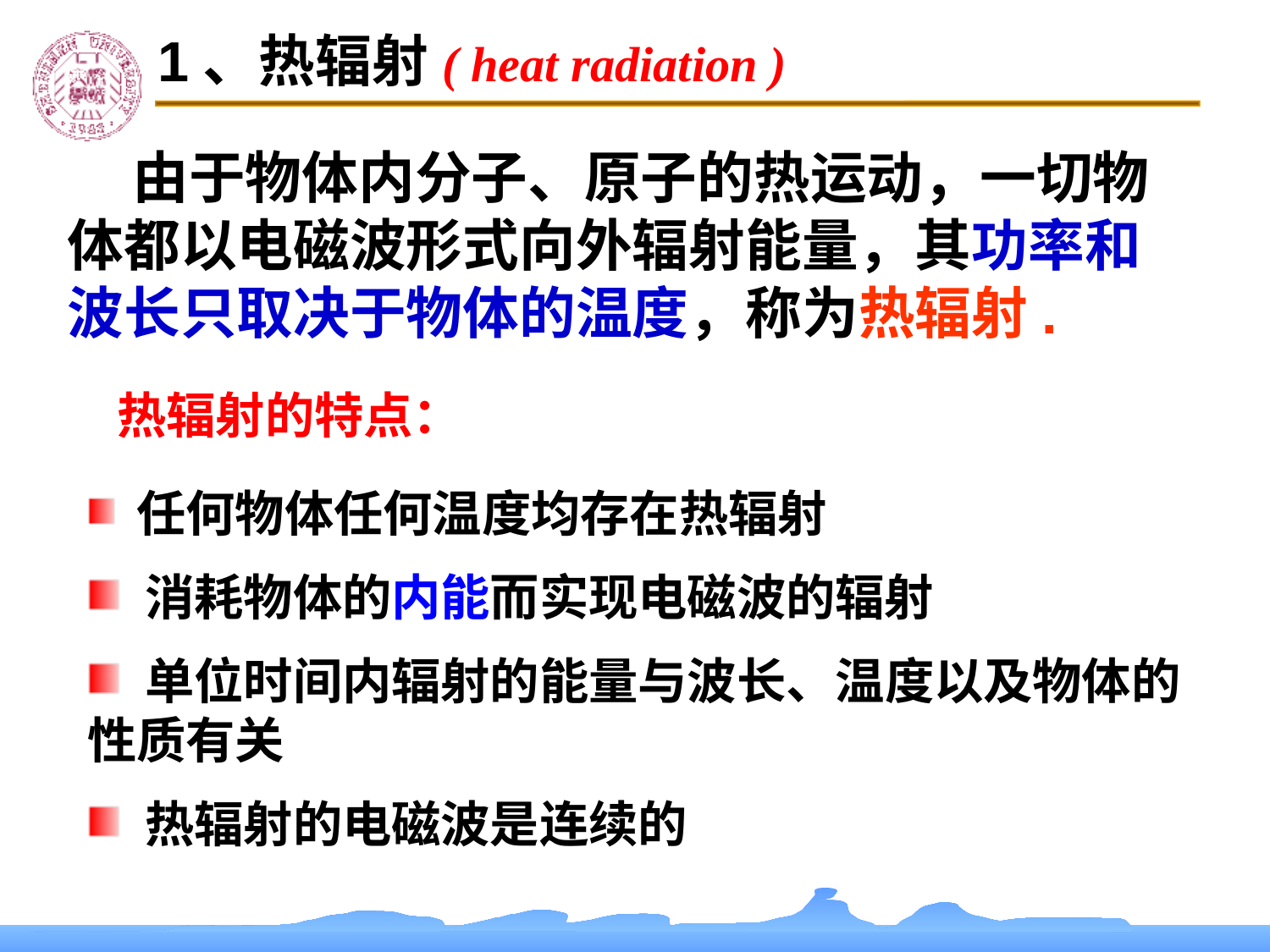

1、热辐射( heat radiation )
    由于物体内分子、原子的热运动，一切物体都以电磁波形式向外辐射能量，其功率和波长只取决于物体的温度，称为热辐射.
 热辐射的特点：
 任何物体任何温度均存在热辐射
 消耗物体的内能而实现电磁波的辐射
 单位时间内辐射的能量与波长、温度以及物体的性质有关
 热辐射的电磁波是连续的